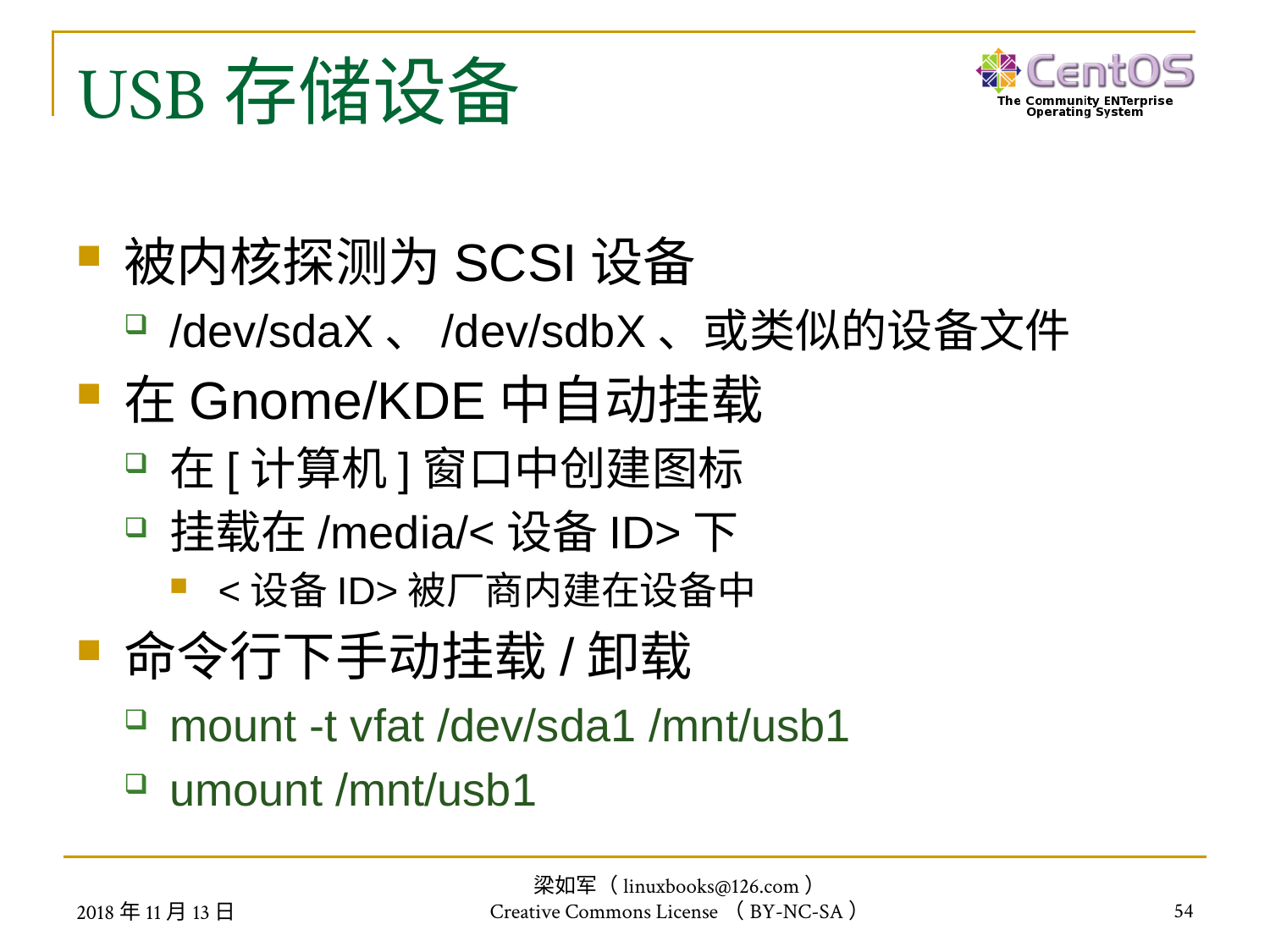

# USB存储设备
被内核探测为SCSI设备
/dev/sdaX、/dev/sdbX、或类似的设备文件
在Gnome/KDE中自动挂载
在[计算机]窗口中创建图标
挂载在/media/<设备ID>下
<设备ID>被厂商内建在设备中
命令行下手动挂载/卸载
mount -t vfat /dev/sda1 /mnt/usb1
umount /mnt/usb1
梁如军（linuxbooks@126.com）
Creative Commons License（BY-NC-SA）
2018年11月13日
54